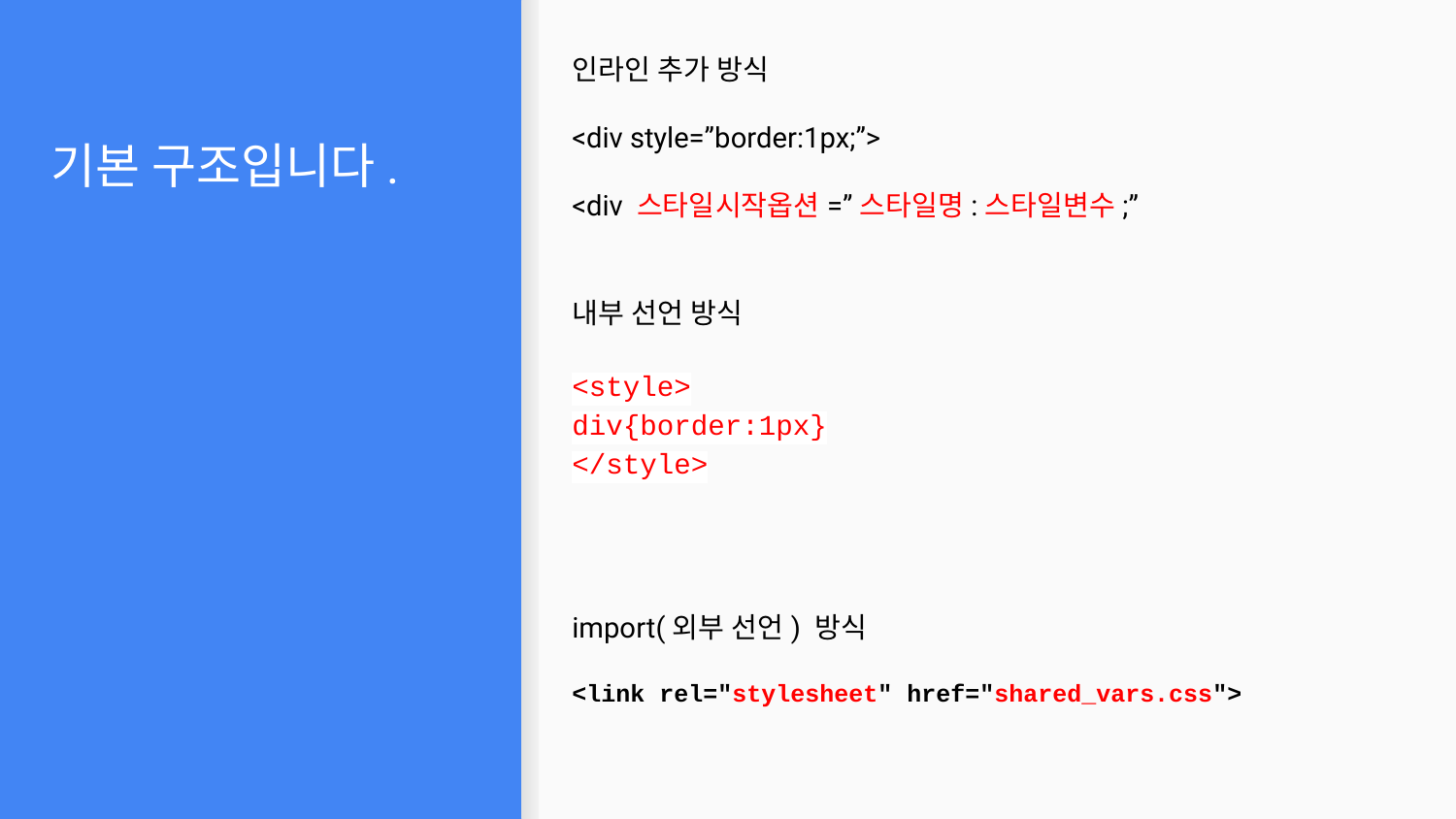

인라인 추가 방식

<div style=”border:1px;”>

<div 스타일시작옵션=”스타일명:스타일변수;”
# 기본 구조입니다.
내부 선언 방식

<style>
div{border:1px}
</style>

import(외부 선언) 방식

<link rel="stylesheet" href="shared_vars.css">